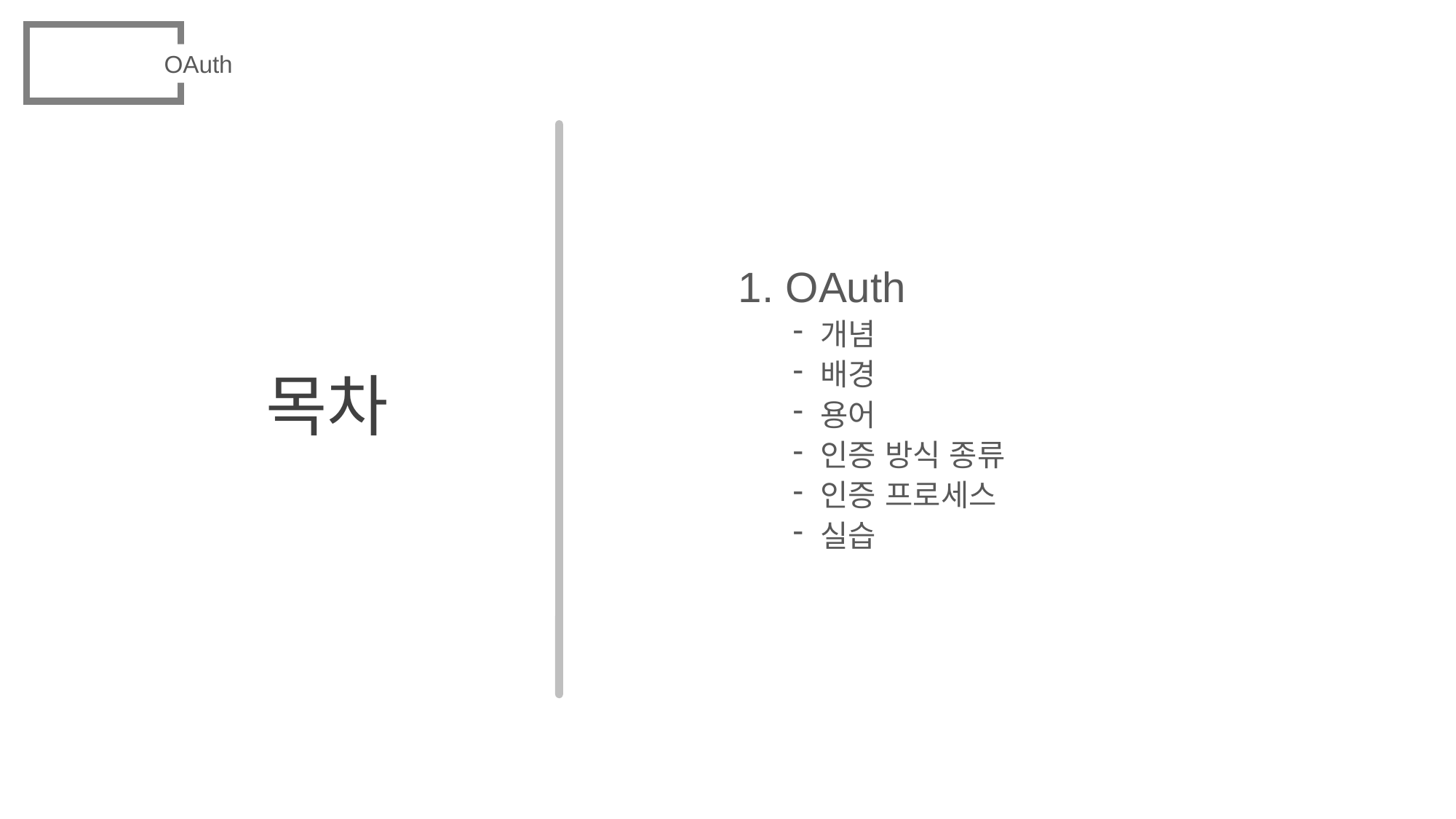

1. OAuth
개념
배경
용어
인증 방식 종류
인증 프로세스
실습

OAuth
# 목차